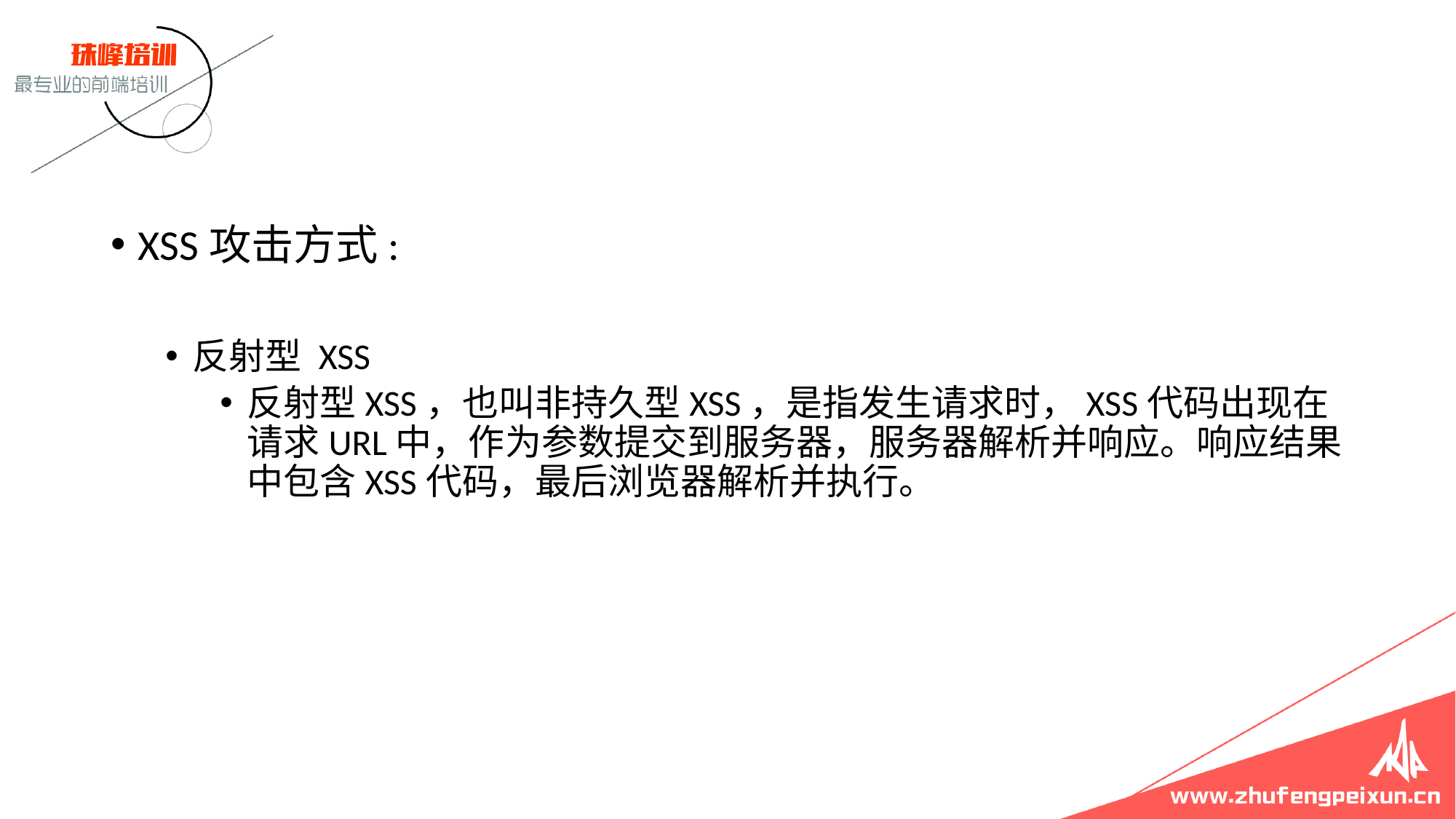

XSS攻击方式:

反射型 XSS
反射型XSS，也叫非持久型XSS，是指发生请求时，XSS代码出现在请求URL中，作为参数提交到服务器，服务器解析并响应。响应结果中包含XSS代码，最后浏览器解析并执行。